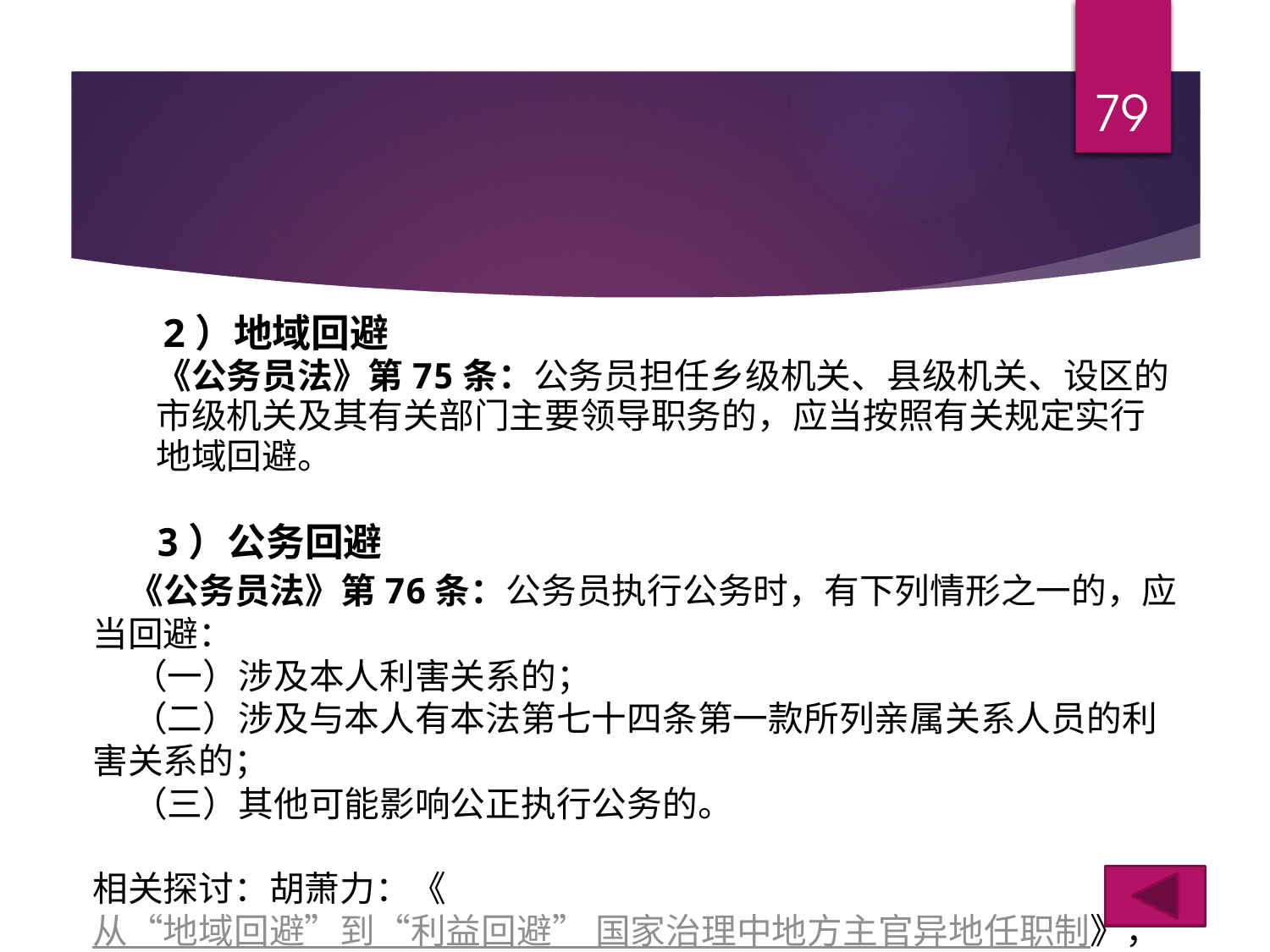

79
   2）地域回避
《公务员法》第75条：公务员担任乡级机关、县级机关、设区的市级机关及其有关部门主要领导职务的，应当按照有关规定实行地域回避。

3）公务回避
   《公务员法》第76条：公务员执行公务时，有下列情形之一的，应当回避：
    （一）涉及本人利害关系的；
    （二）涉及与本人有本法第七十四条第一款所列亲属关系人员的利害关系的；
    （三）其他可能影响公正执行公务的。

相关探讨：胡萧力：《从“地域回避”到“利益回避” 国家治理中地方主官异地任职制》，《中外法学》2016年第3期